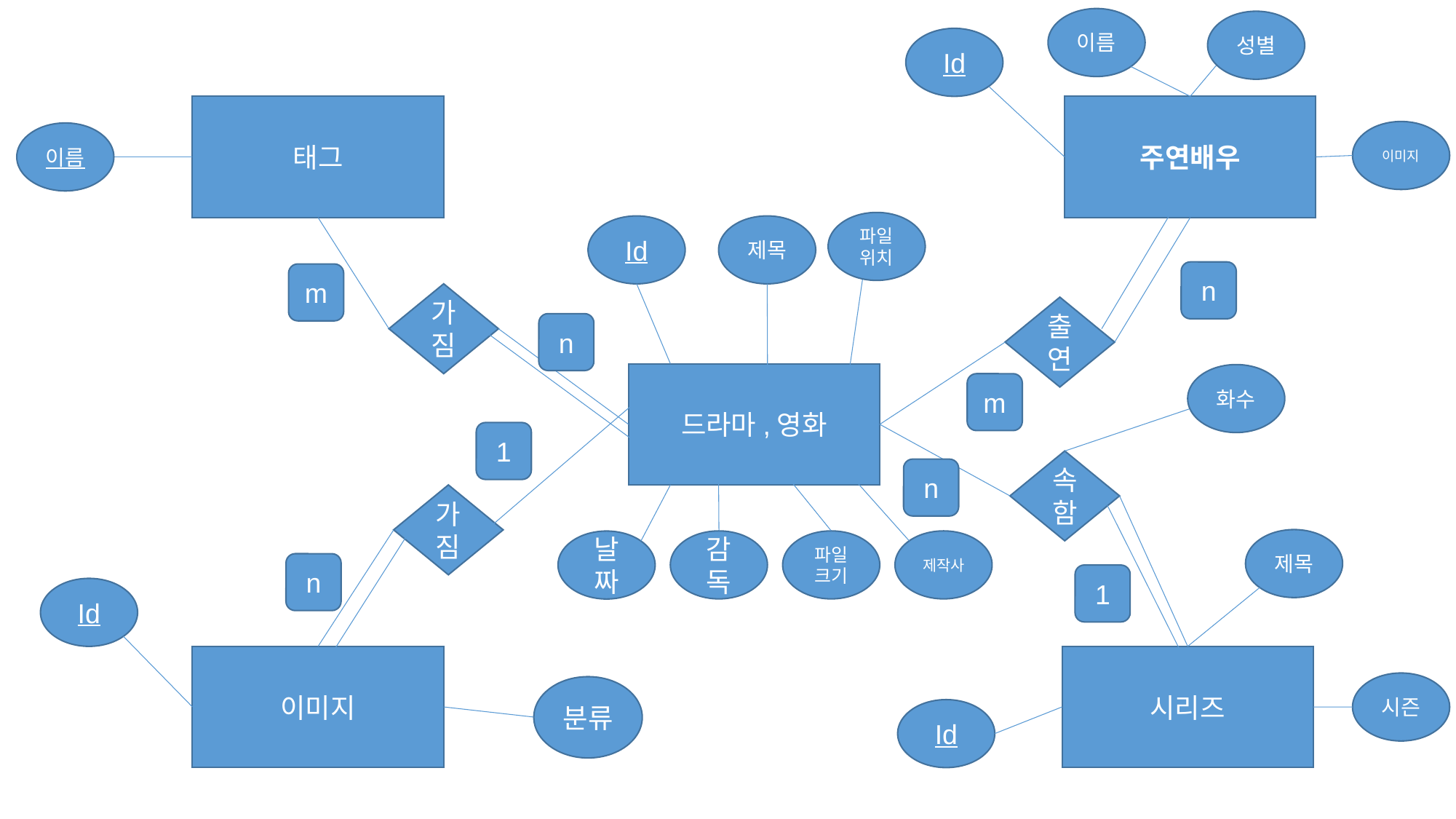

이름
성별
Id
태그
주연배우
이미지
이름
파일위치
Id
제목
n
m
가짐
출연
n
드라마,영화
화수
m
1
속함
n
가짐
제목
감독
파일크기
제작사
날짜
n
1
Id
이미지
시리즈
시즌
분류
Id